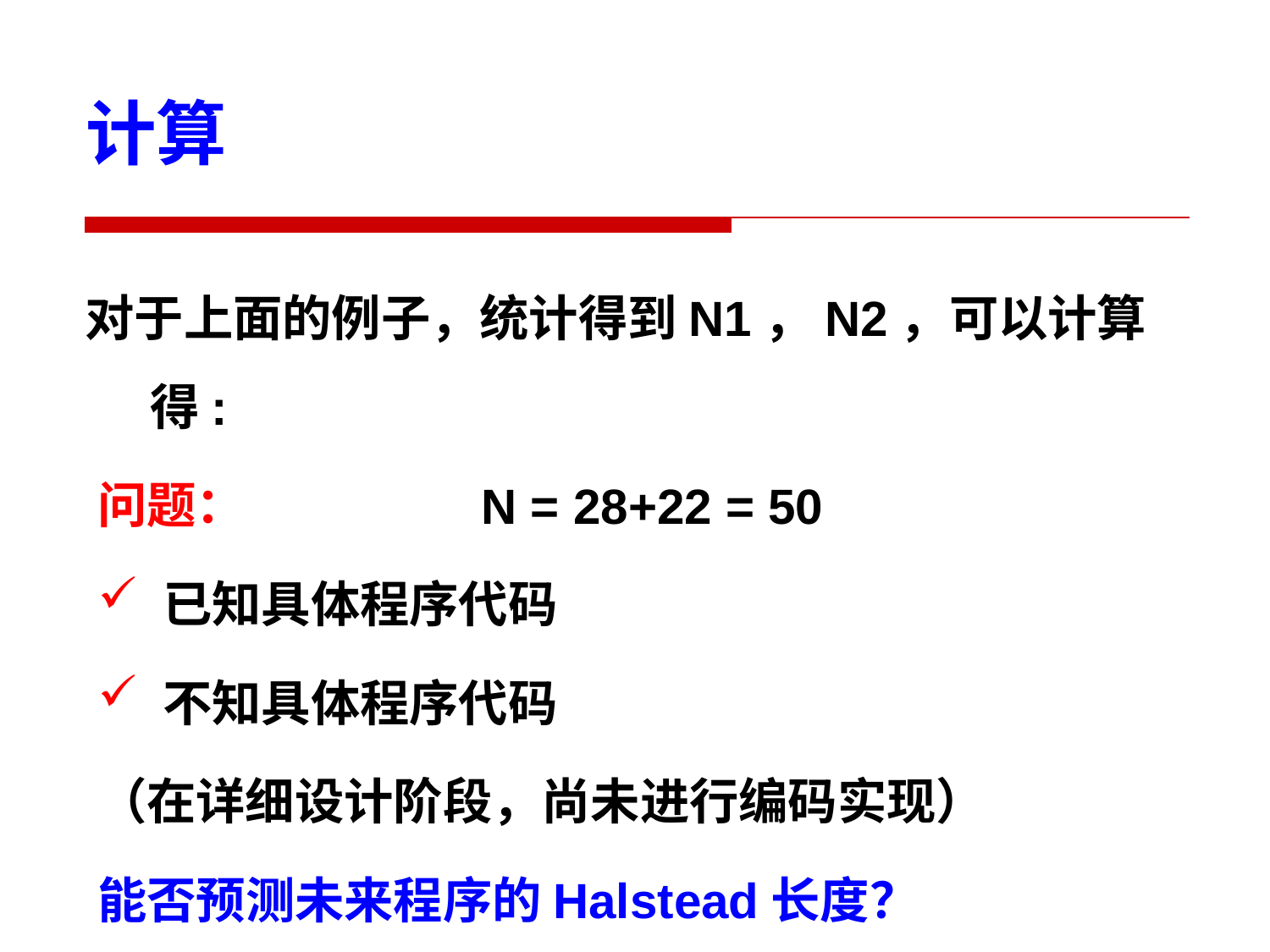

计算
对于上面的例子，统计得到N1，N2，可以计算得:
N = 28+22 = 50

问题：
已知具体程序代码
不知具体程序代码
（在详细设计阶段，尚未进行编码实现）
能否预测未来程序的Halstead长度？